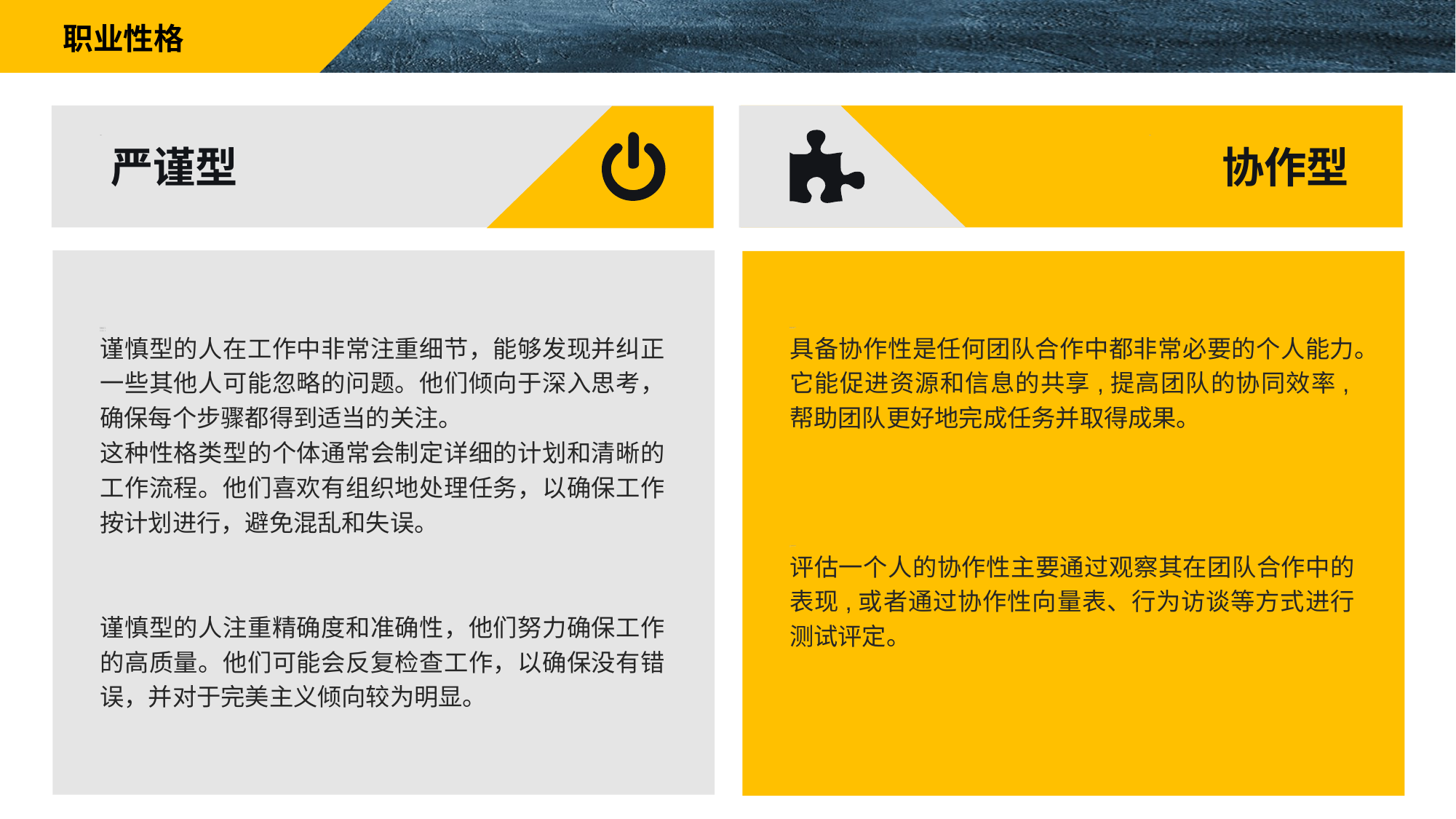

职业性格

严谨型
协作型

谨慎型的人在工作中非常注重细节，能够发现并纠正一些其他人可能忽略的问题。他们倾向于深入思考，确保每个步骤都得到适当的关注。
这种性格类型的个体通常会制定详细的计划和清晰的工作流程。他们喜欢有组织地处理任务，以确保工作按计划进行，避免混乱和失误。

谨慎型的人注重精确度和准确性，他们努力确保工作的高质量。他们可能会反复检查工作，以确保没有错误，并对于完美主义倾向较为明显。

具备协作性是任何团队合作中都非常必要的个人能力。它能促进资源和信息的共享,提高团队的协同效率,帮助团队更好地完成任务并取得成果。
评估一个人的协作性主要通过观察其在团队合作中的表现,或者通过协作性向量表、行为访谈等方式进行测试评定。